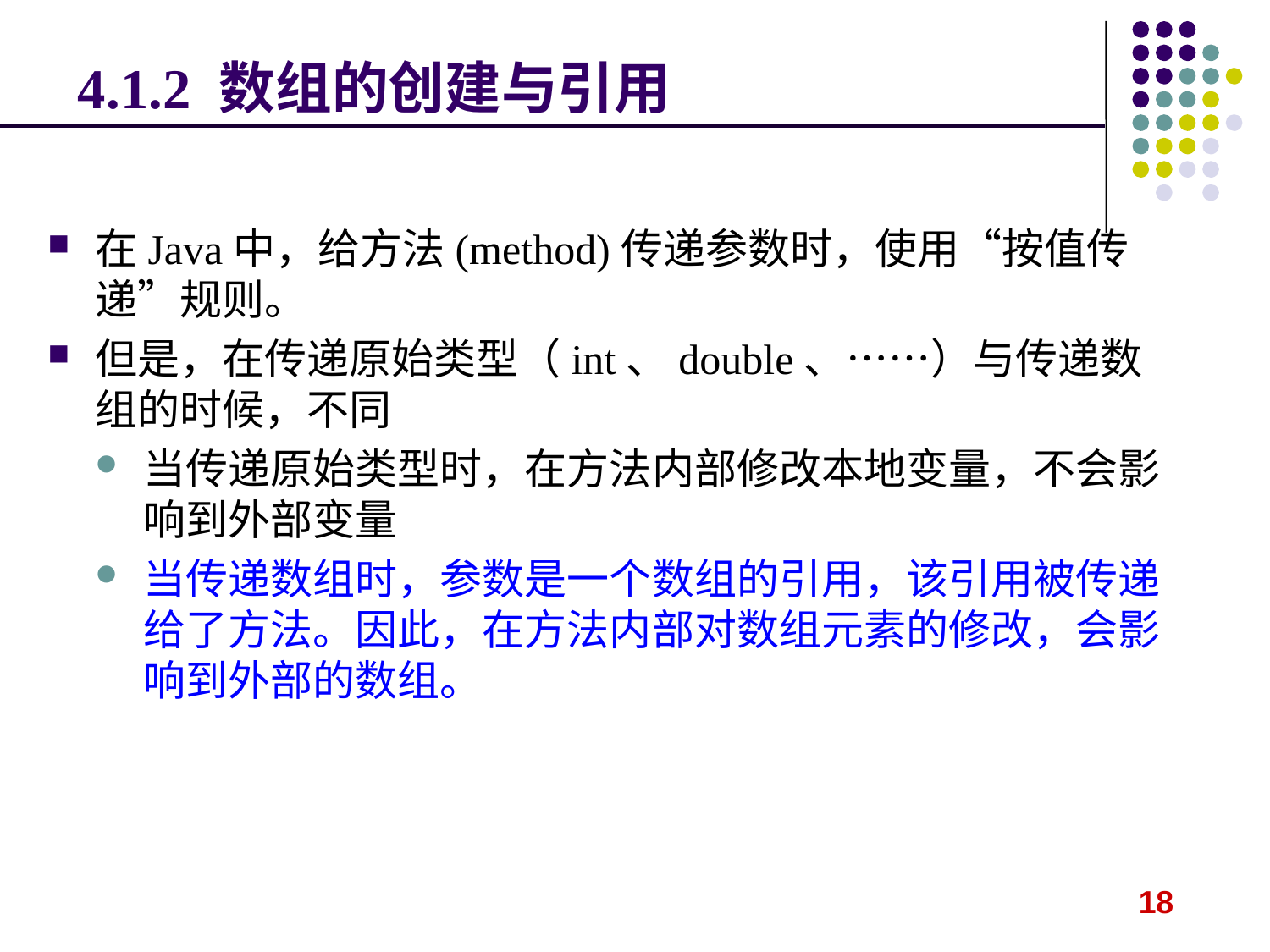

# 4.1.2 数组的创建与引用
在Java中，给方法(method)传递参数时，使用“按值传递”规则。
但是，在传递原始类型（int、double、……）与传递数组的时候，不同
当传递原始类型时，在方法内部修改本地变量，不会影响到外部变量
当传递数组时，参数是一个数组的引用，该引用被传递给了方法。因此，在方法内部对数组元素的修改，会影响到外部的数组。